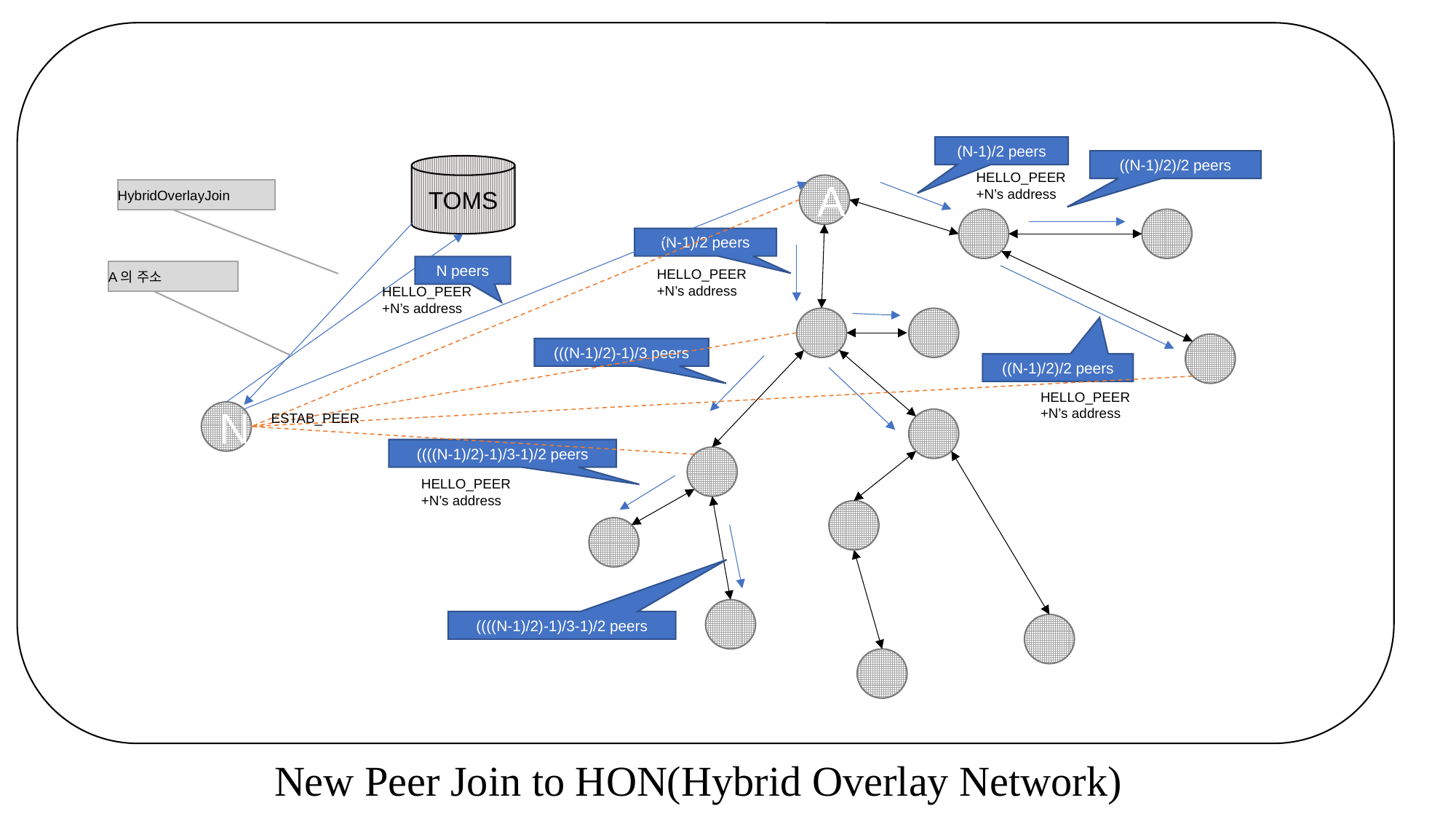

(N-1)/2 peers
((N-1)/2)/2 peers
TOMS
HELLO_PEER
+N’s address
A
HybridOverlayJoin

(N-1)/2 peers
N peers
HELLO_PEER
+N’s address
A의 주소
HELLO_PEER
+N’s address

(((N-1)/2)-1)/3 peers
((N-1)/2)/2 peers
HELLO_PEER
+N’s address
N
ESTAB_PEER

((((N-1)/2)-1)/3-1)/2 peers

HELLO_PEER
+N’s address

((((N-1)/2)-1)/3-1)/2 peers

New Peer Join to HON(Hybrid Overlay Network)